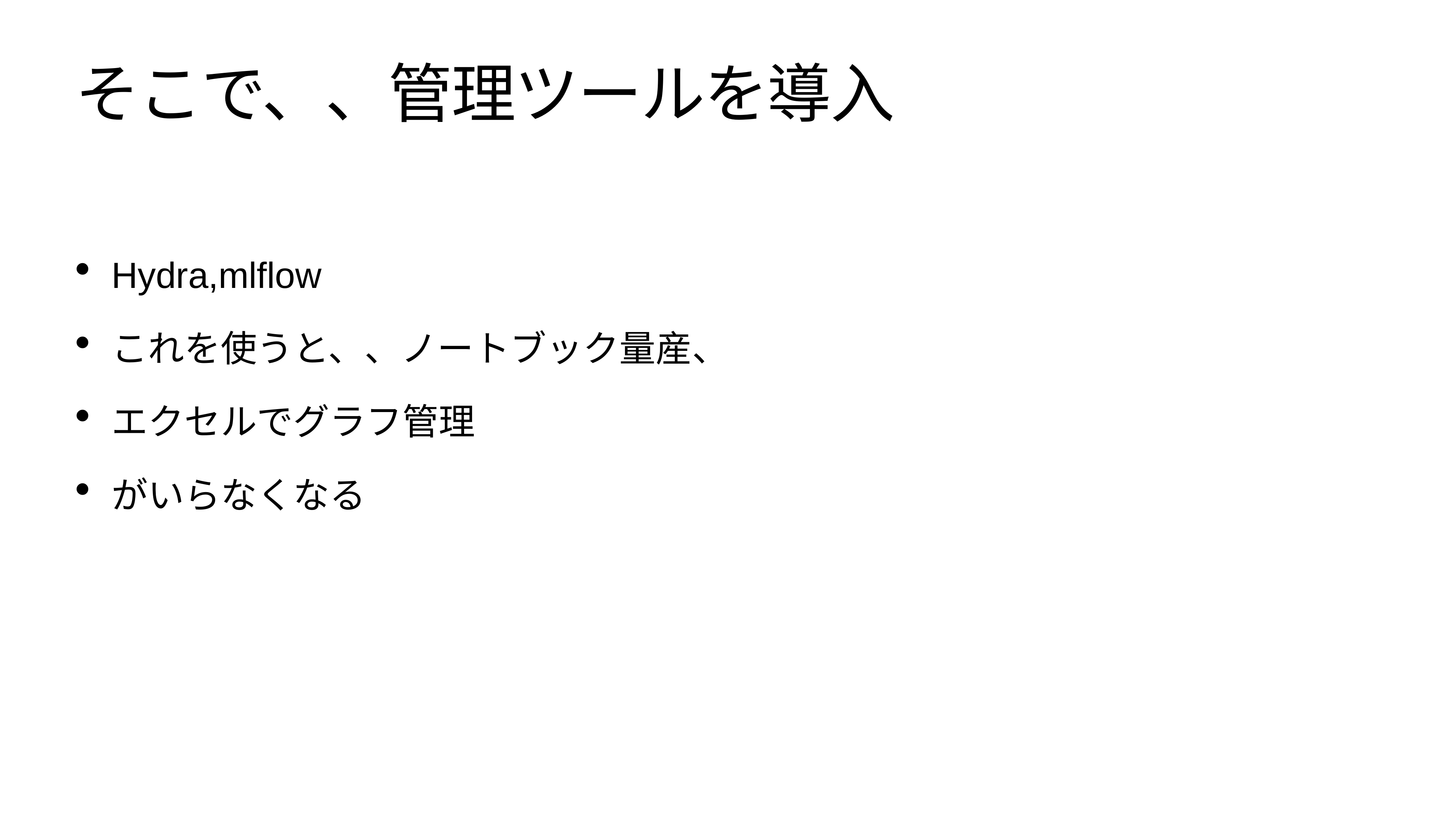

# そこで、、管理ツールを導入

Hydra,mlflow
これを使うと、、ノートブック量産、
エクセルでグラフ管理
がいらなくなる